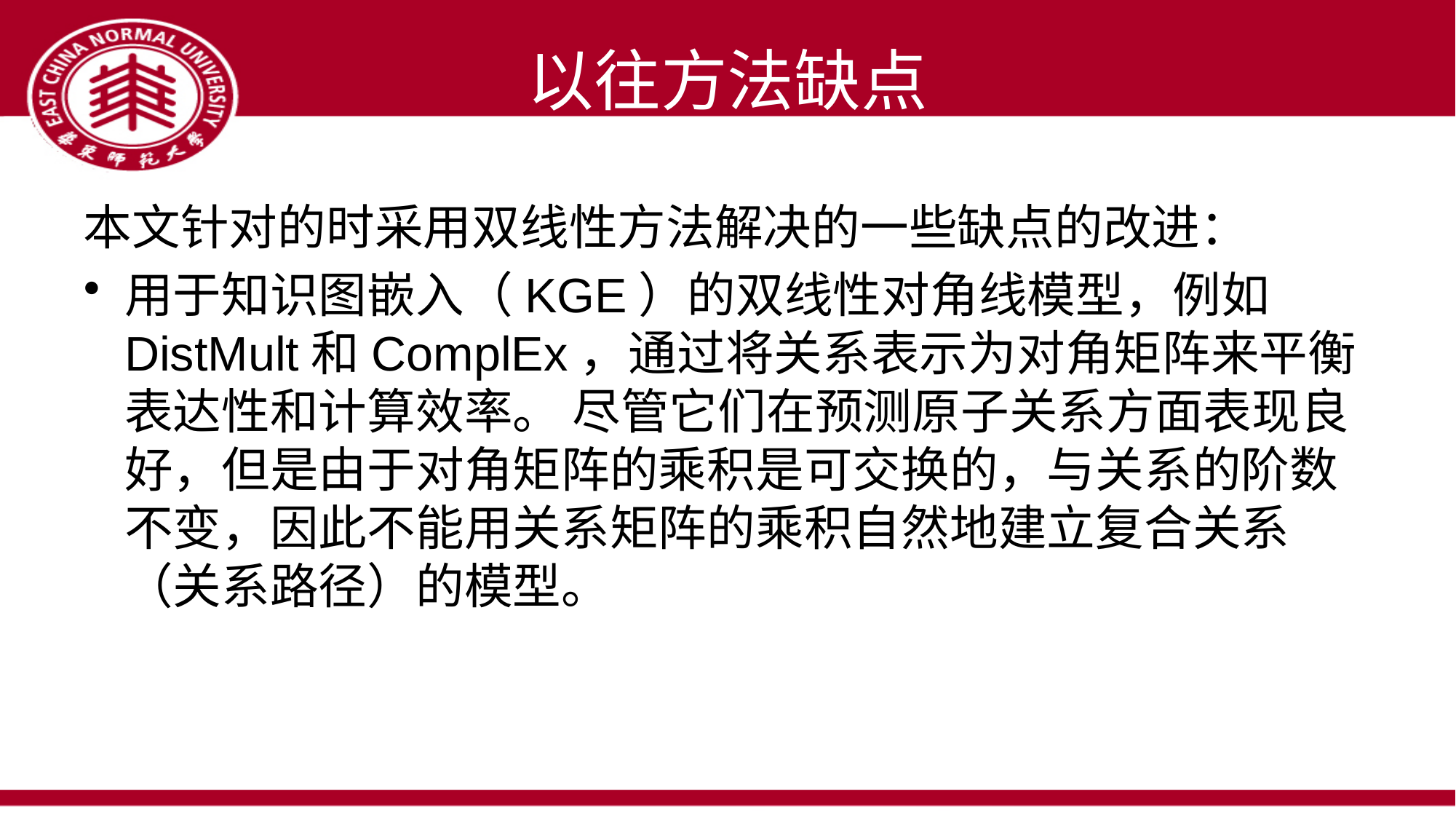

# 以往方法缺点
本文针对的时采用双线性方法解决的一些缺点的改进：
用于知识图嵌入（KGE）的双线性对角线模型，例如DistMult和ComplEx，通过将关系表示为对角矩阵来平衡表达性和计算效率。 尽管它们在预测原子关系方面表现良好，但是由于对角矩阵的乘积是可交换的，与关系的阶数不变，因此不能用关系矩阵的乘积自然地建立复合关系（关系路径）的模型。